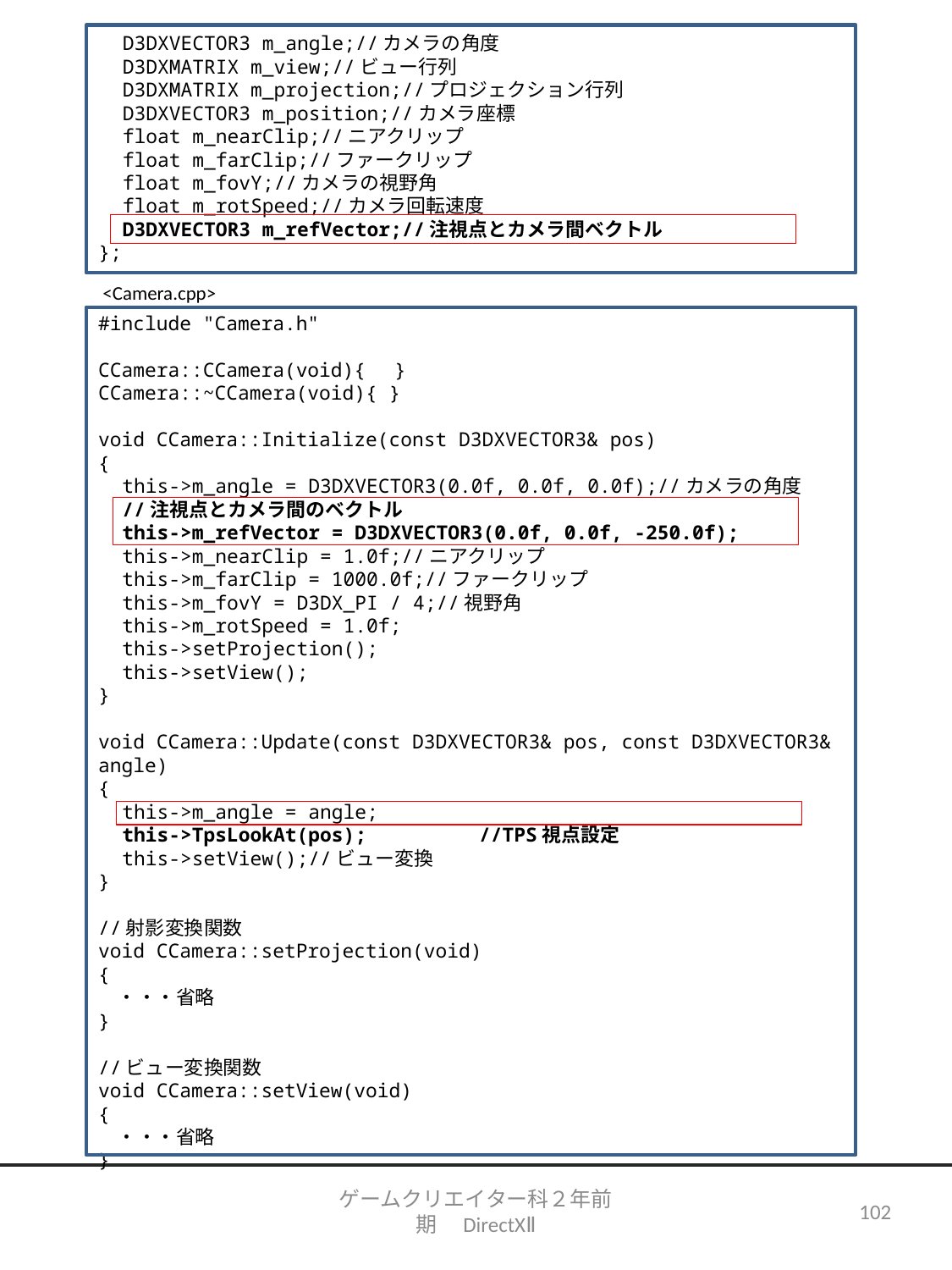

D3DXVECTOR3 m_angle;//カメラの角度
　D3DXMATRIX m_view;//ビュー行列
　D3DXMATRIX m_projection;//プロジェクション行列
　D3DXVECTOR3 m_position;//カメラ座標
　float m_nearClip;//ニアクリップ
　float m_farClip;//ファークリップ
　float m_fovY;//カメラの視野角
　float m_rotSpeed;//カメラ回転速度
　D3DXVECTOR3 m_refVector;//注視点とカメラ間ベクトル
};

　<Camera.cpp>
#include "Camera.h"

CCamera::CCamera(void){　}
CCamera::~CCamera(void){ }

void CCamera::Initialize(const D3DXVECTOR3& pos)
{
　this->m_angle = D3DXVECTOR3(0.0f, 0.0f, 0.0f);//カメラの角度
　//注視点とカメラ間のベクトル
　this->m_refVector = D3DXVECTOR3(0.0f, 0.0f, -250.0f);
　this->m_nearClip = 1.0f;//ニアクリップ
　this->m_farClip = 1000.0f;//ファークリップ
　this->m_fovY = D3DX_PI / 4;//視野角
　this->m_rotSpeed = 1.0f;
　this->setProjection();
　this->setView();
}

void CCamera::Update(const D3DXVECTOR3& pos, const D3DXVECTOR3& angle)
{
　this->m_angle = angle;
　this->TpsLookAt(pos);	//TPS視点設定
　this->setView();//ビュー変換
}

//射影変換関数
void CCamera::setProjection(void)
{
　・・・省略
}

//ビュー変換関数
void CCamera::setView(void)
{
　・・・省略
}

ゲームクリエイター科２年前期　DirectXⅡ
102